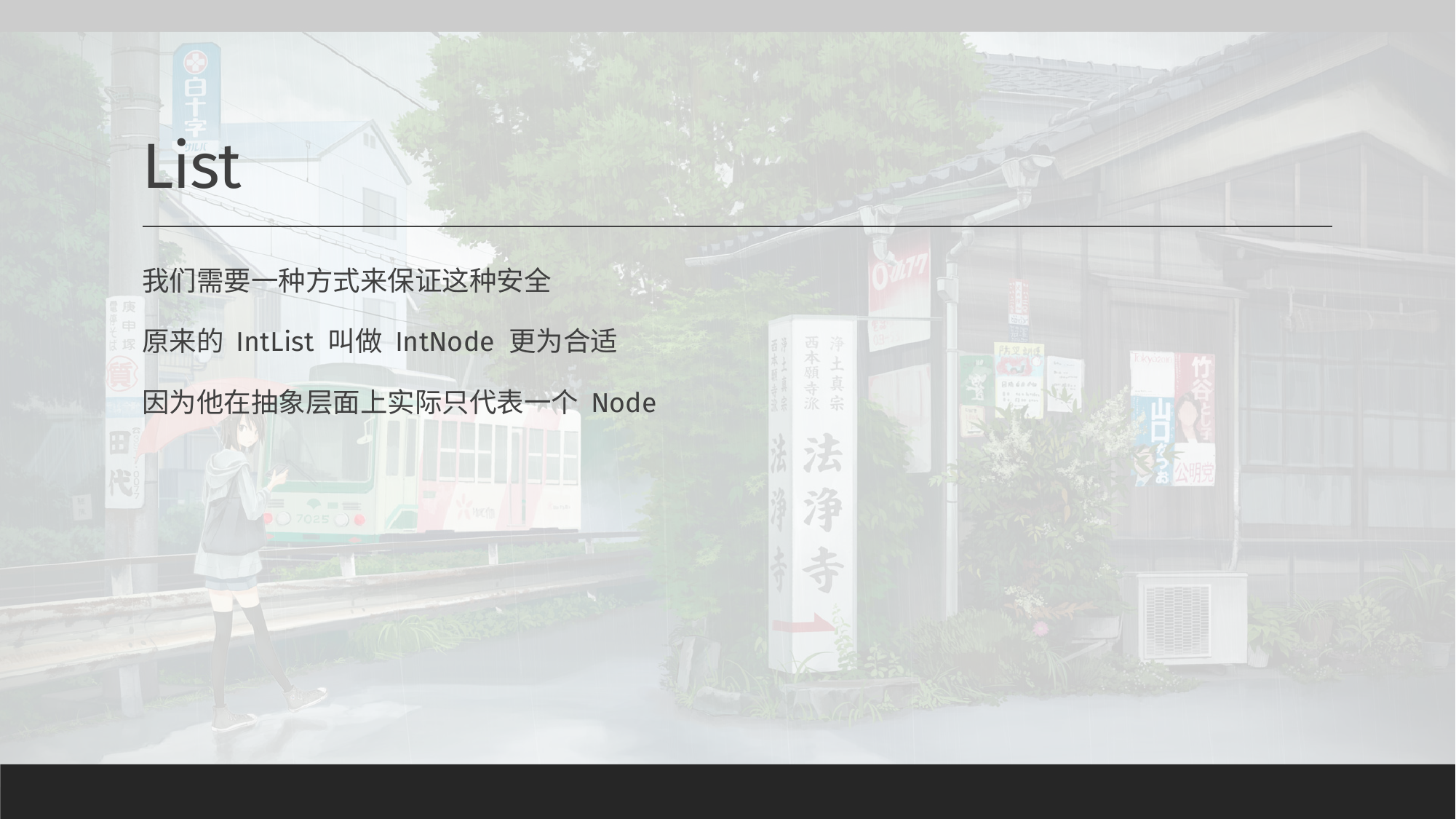

# List
我们需要一种方式来保证这种安全
原来的 IntList 叫做 IntNode 更为合适
因为他在抽象层面上实际只代表一个 Node